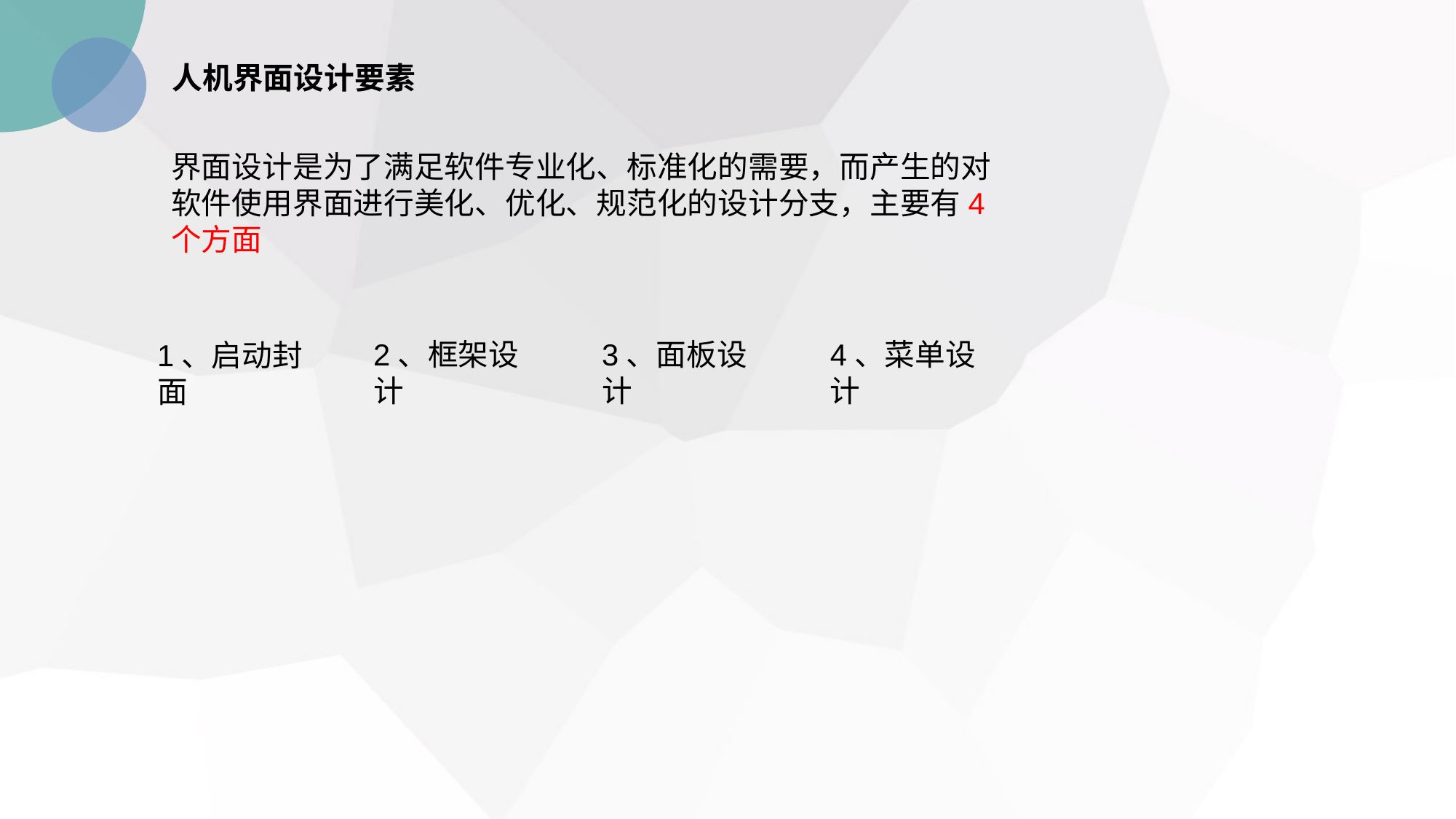

人机界面设计要素
界面设计是为了满足软件专业化、标准化的需要，而产生的对软件使用界面进行美化、优化、规范化的设计分支，主要有4个方面
2、框架设计
3、面板设计
4、菜单设计
1、启动封面